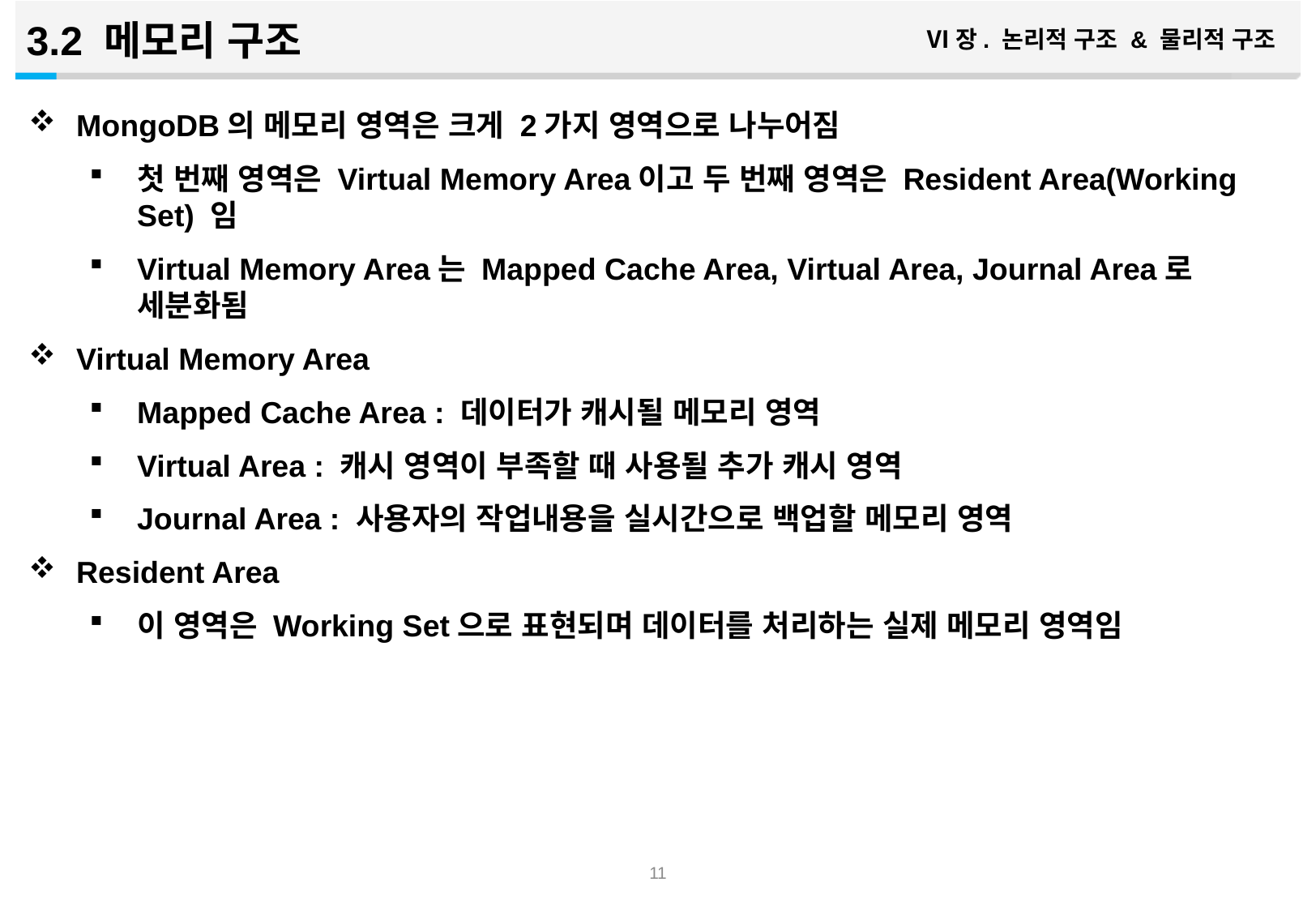

3.2 메모리 구조
Ⅵ장. 논리적 구조 & 물리적 구조
MongoDB의 메모리 영역은 크게 2가지 영역으로 나누어짐
첫 번째 영역은 Virtual Memory Area이고 두 번째 영역은 Resident Area(Working Set) 임
Virtual Memory Area는 Mapped Cache Area, Virtual Area, Journal Area로 세분화됨
Virtual Memory Area
Mapped Cache Area : 데이터가 캐시될 메모리 영역
Virtual Area : 캐시 영역이 부족할 때 사용될 추가 캐시 영역
Journal Area : 사용자의 작업내용을 실시간으로 백업할 메모리 영역
Resident Area
이 영역은 Working Set으로 표현되며 데이터를 처리하는 실제 메모리 영역임

11